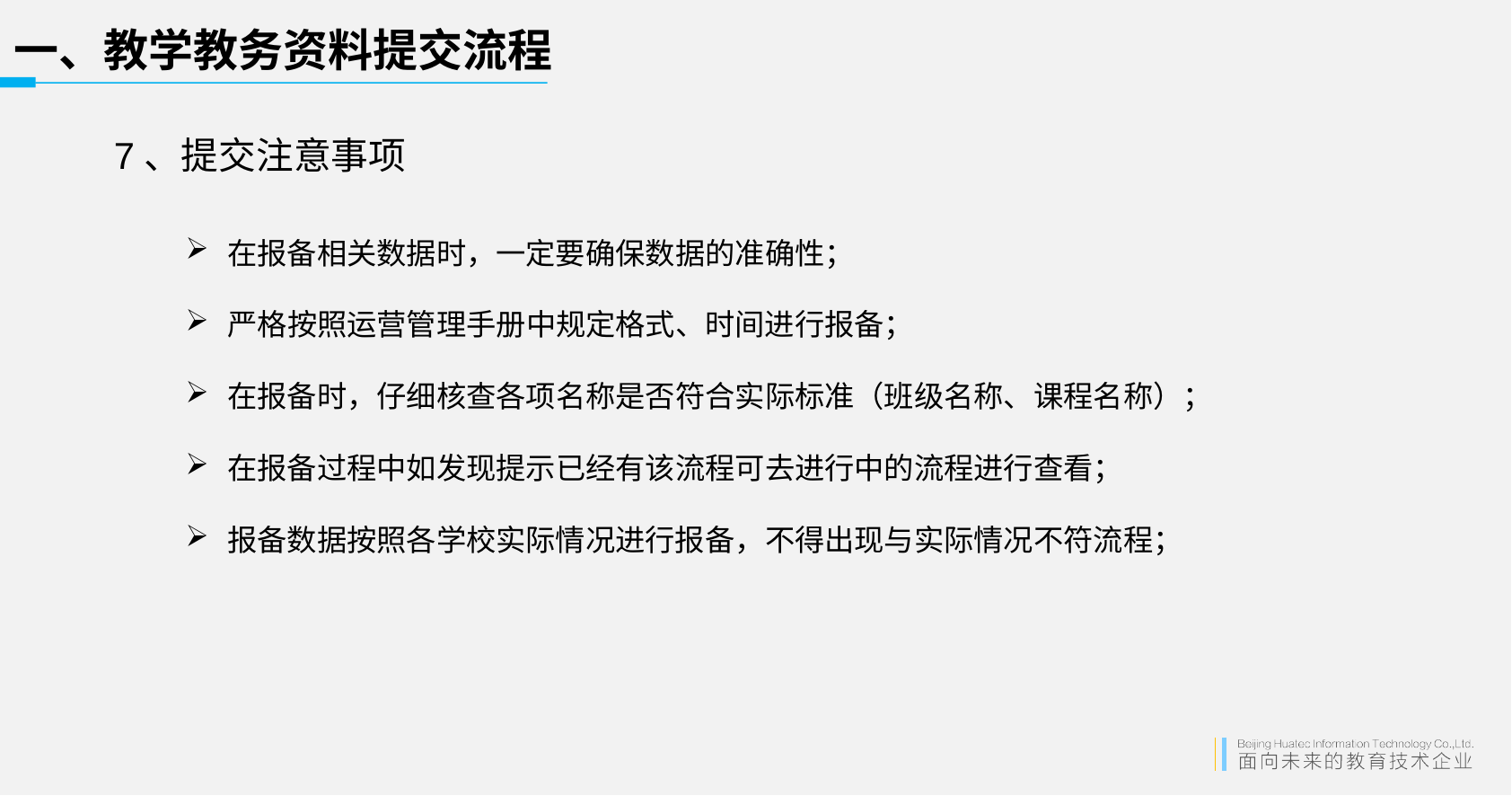

# 一、教学教务资料提交流程

7、提交注意事项
在报备相关数据时，一定要确保数据的准确性；

严格按照运营管理手册中规定格式、时间进行报备；

在报备时，仔细核查各项名称是否符合实际标准（班级名称、课程名称）；

在报备过程中如发现提示已经有该流程可去进行中的流程进行查看；

报备数据按照各学校实际情况进行报备，不得出现与实际情况不符流程；